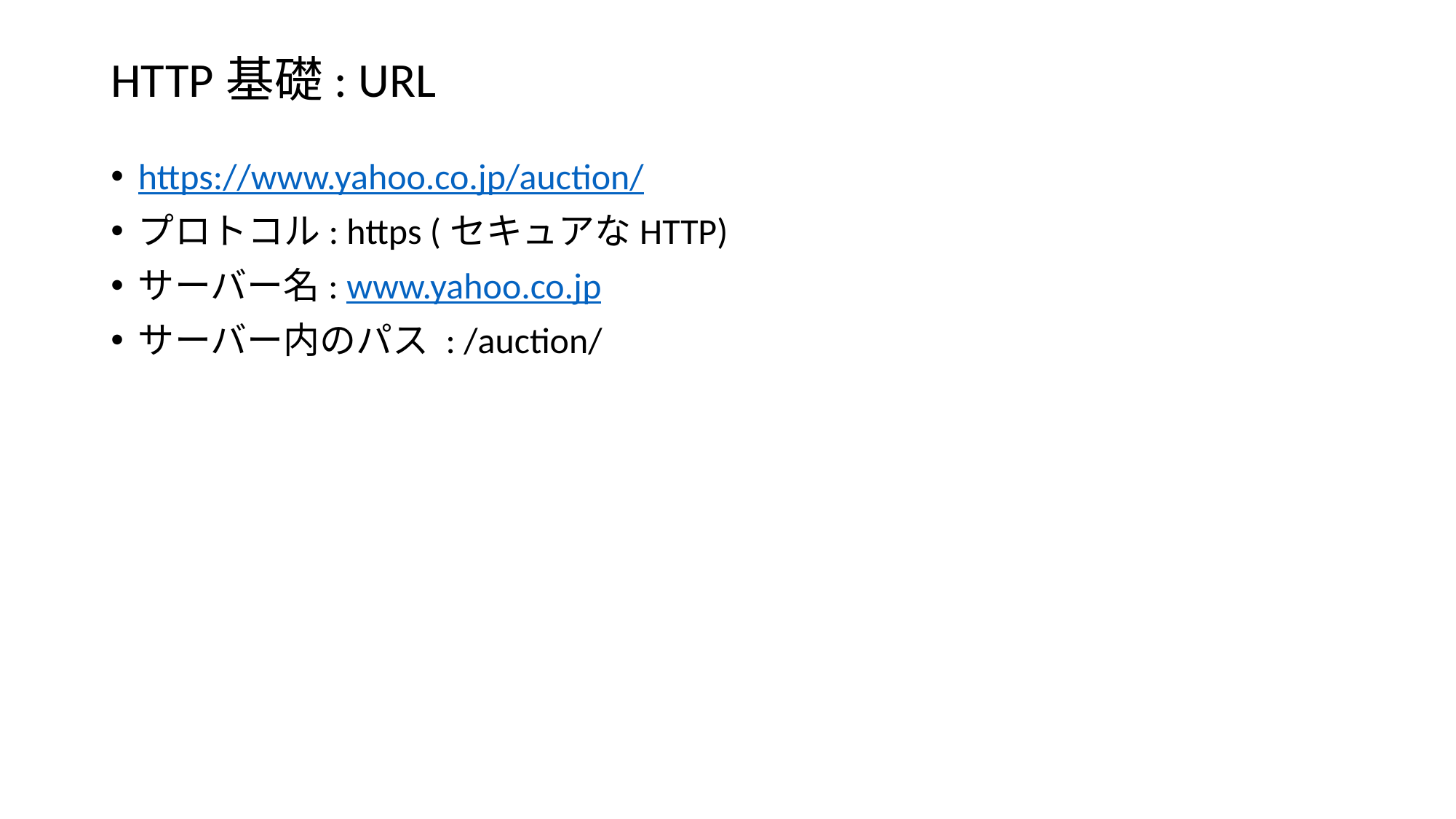

# HTTP基礎: URL
https://www.yahoo.co.jp/auction/
プロトコル: https (セキュアなHTTP)
サーバー名: www.yahoo.co.jp
サーバー内のパス : /auction/